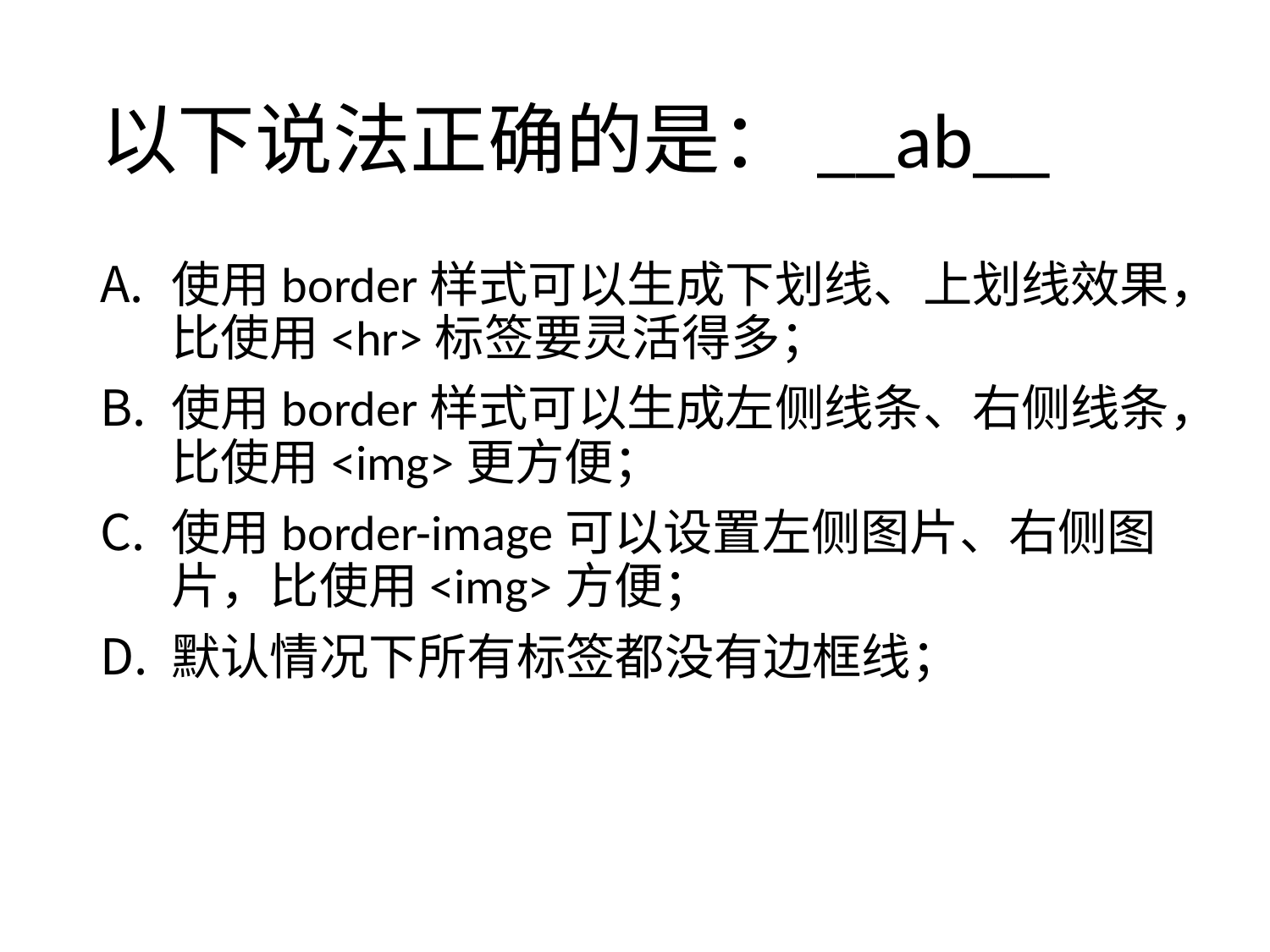

# 以下说法正确的是：__ab__
使用border样式可以生成下划线、上划线效果，比使用<hr>标签要灵活得多；
使用border样式可以生成左侧线条、右侧线条，比使用<img>更方便；
使用border-image可以设置左侧图片、右侧图片，比使用<img>方便；
默认情况下所有标签都没有边框线；